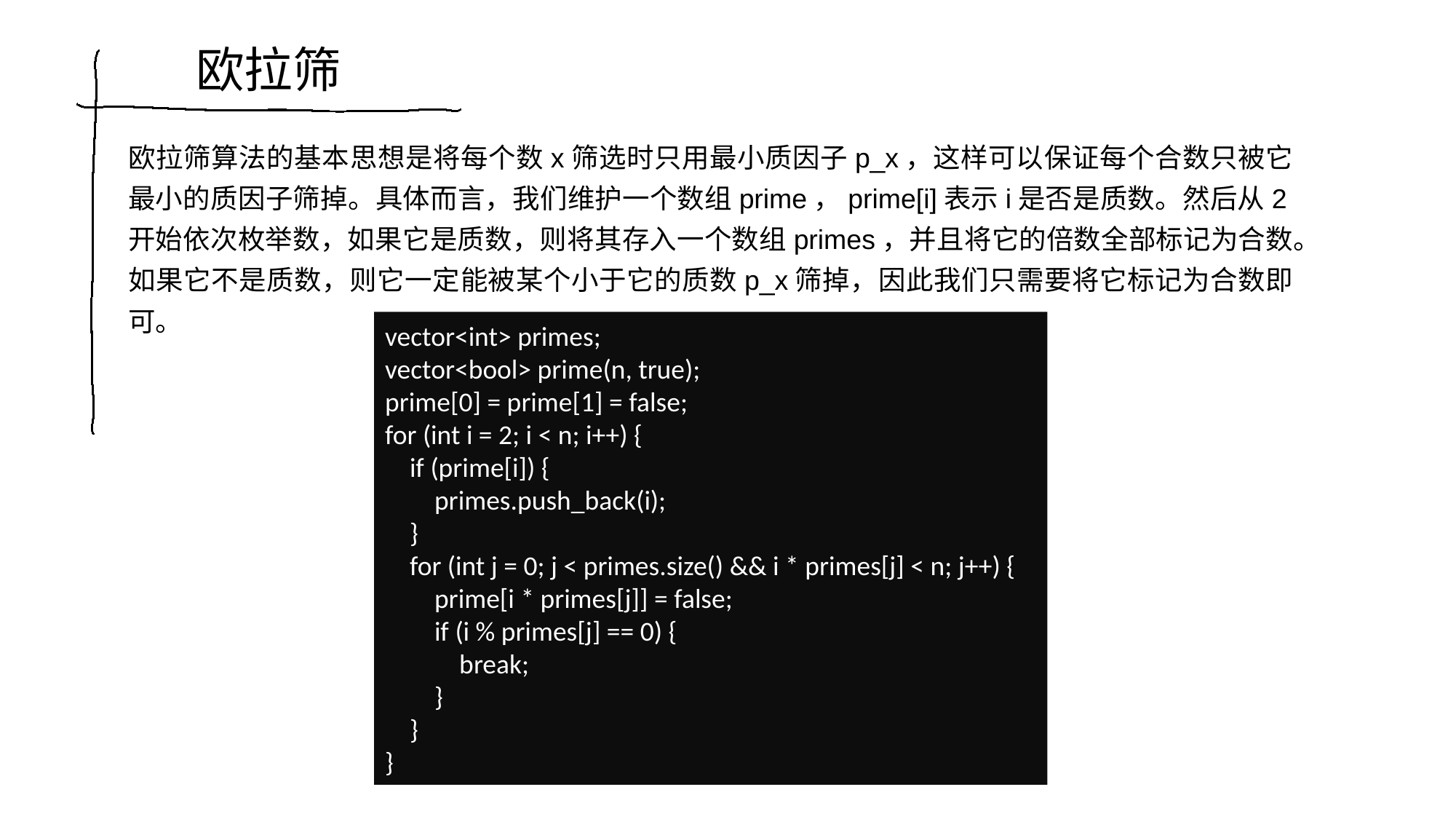

欧拉筛

欧拉筛算法的基本思想是将每个数x筛选时只用最小质因子p_x，这样可以保证每个合数只被它最小的质因子筛掉。具体而言，我们维护一个数组prime，prime[i]表示i是否是质数。然后从2开始依次枚举数，如果它是质数，则将其存入一个数组primes，并且将它的倍数全部标记为合数。如果它不是质数，则它一定能被某个小于它的质数p_x筛掉，因此我们只需要将它标记为合数即可。

vector<int> primes;
vector<bool> prime(n, true);
prime[0] = prime[1] = false;
for (int i = 2; i < n; i++) {
    if (prime[i]) {
        primes.push_back(i);
    }
    for (int j = 0; j < primes.size() && i * primes[j] < n; j++) {
        prime[i * primes[j]] = false;
        if (i % primes[j] == 0) {
            break;
        }
    }
}